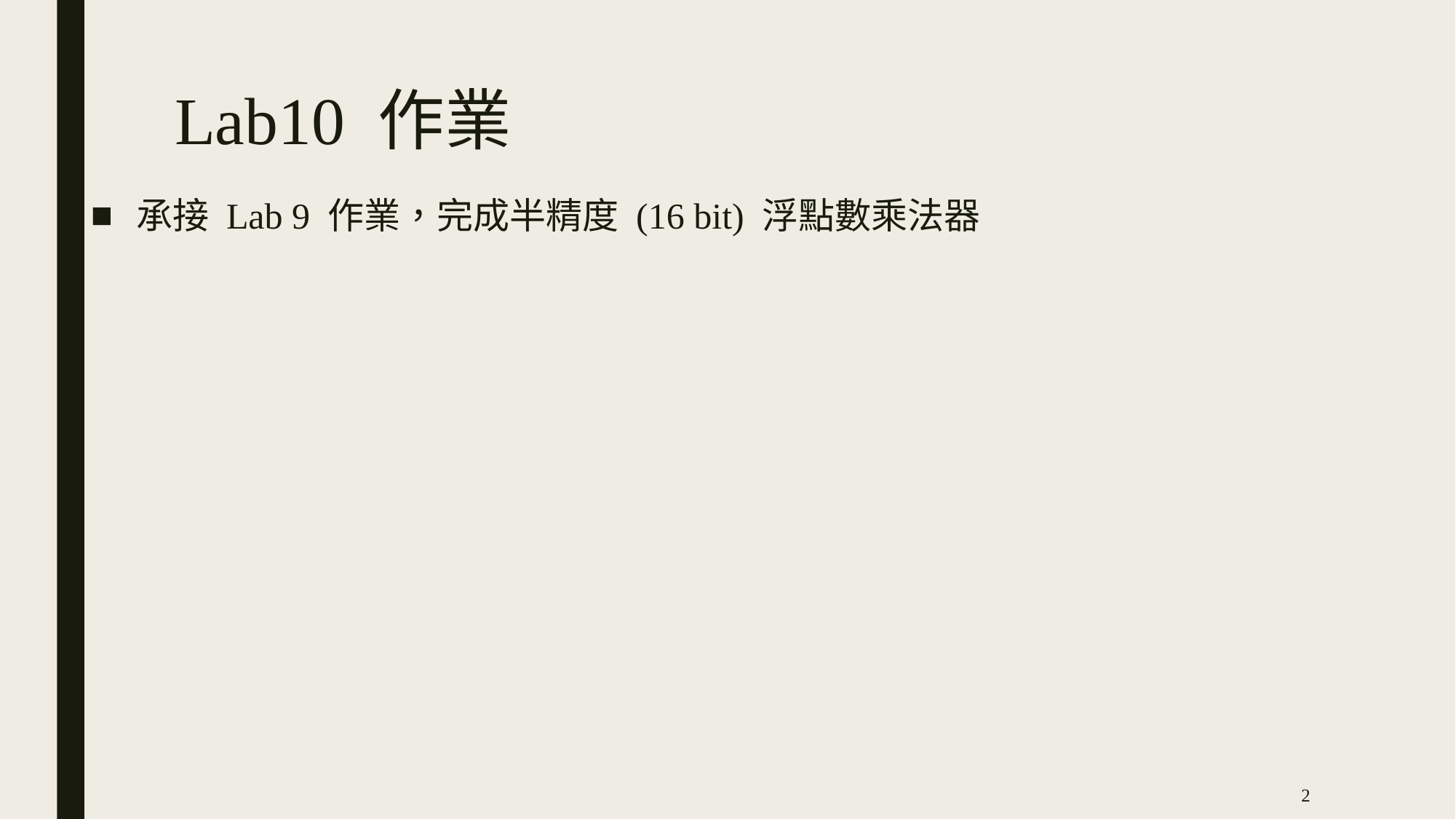

# Lab10 作業
承接 Lab 9 作業，完成半精度 (16 bit) 浮點數乘法器

2